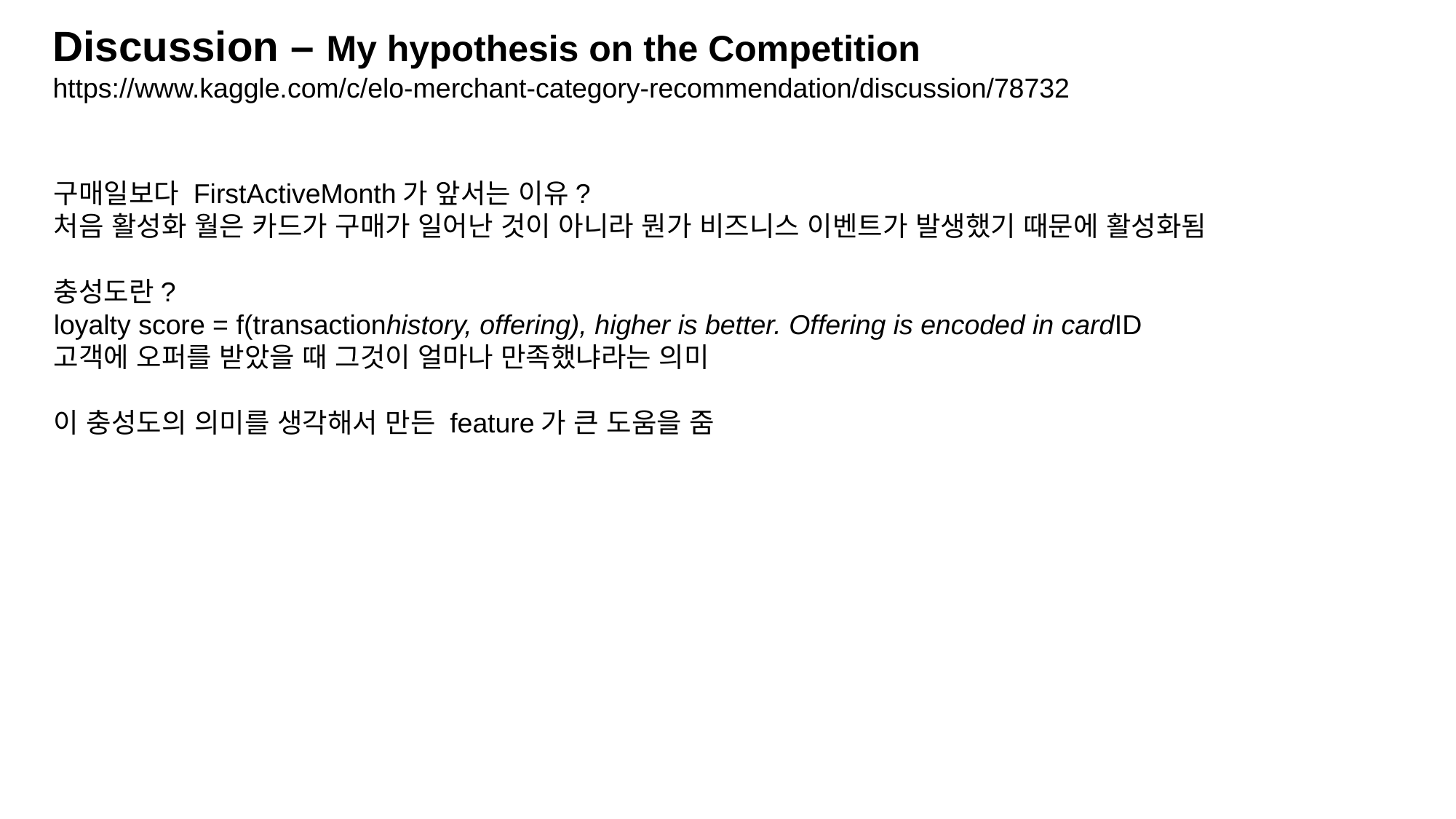

Discussion – My hypothesis on the Competition
https://www.kaggle.com/c/elo-merchant-category-recommendation/discussion/78732
구매일보다 FirstActiveMonth가 앞서는 이유?
처음 활성화 월은 카드가 구매가 일어난 것이 아니라 뭔가 비즈니스 이벤트가 발생했기 때문에 활성화됨

충성도란?
loyalty score = f(transactionhistory, offering), higher is better. Offering is encoded in cardID
고객에 오퍼를 받았을 때 그것이 얼마나 만족했냐라는 의미

이 충성도의 의미를 생각해서 만든 feature가 큰 도움을 줌